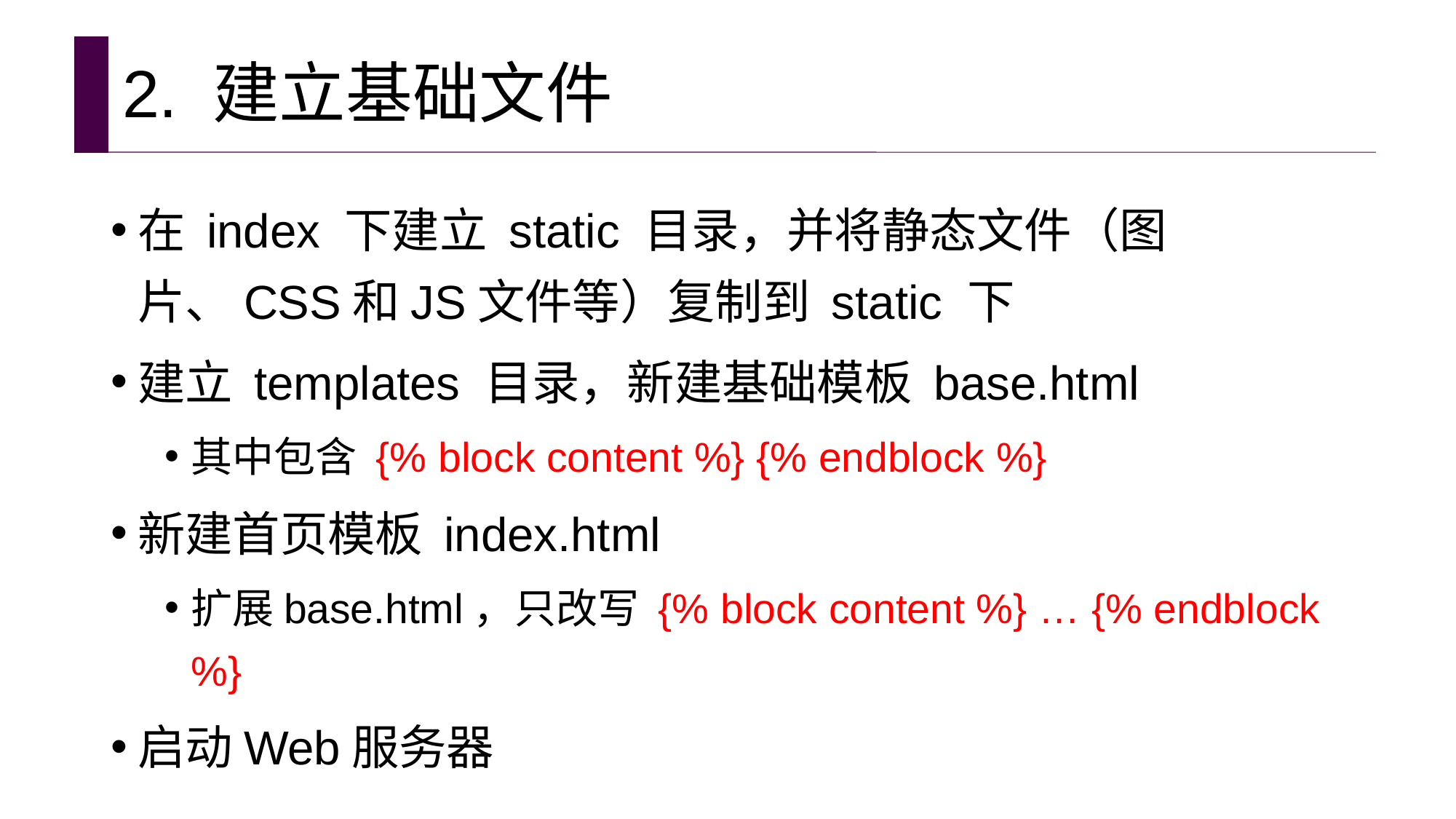

# 2. 建立基础文件
在 index 下建立 static 目录，并将静态文件（图片、CSS和JS文件等）复制到 static 下
建立 templates 目录，新建基础模板 base.html
其中包含 {% block content %} {% endblock %}
新建首页模板 index.html
扩展base.html，只改写 {% block content %} … {% endblock %}
启动Web服务器